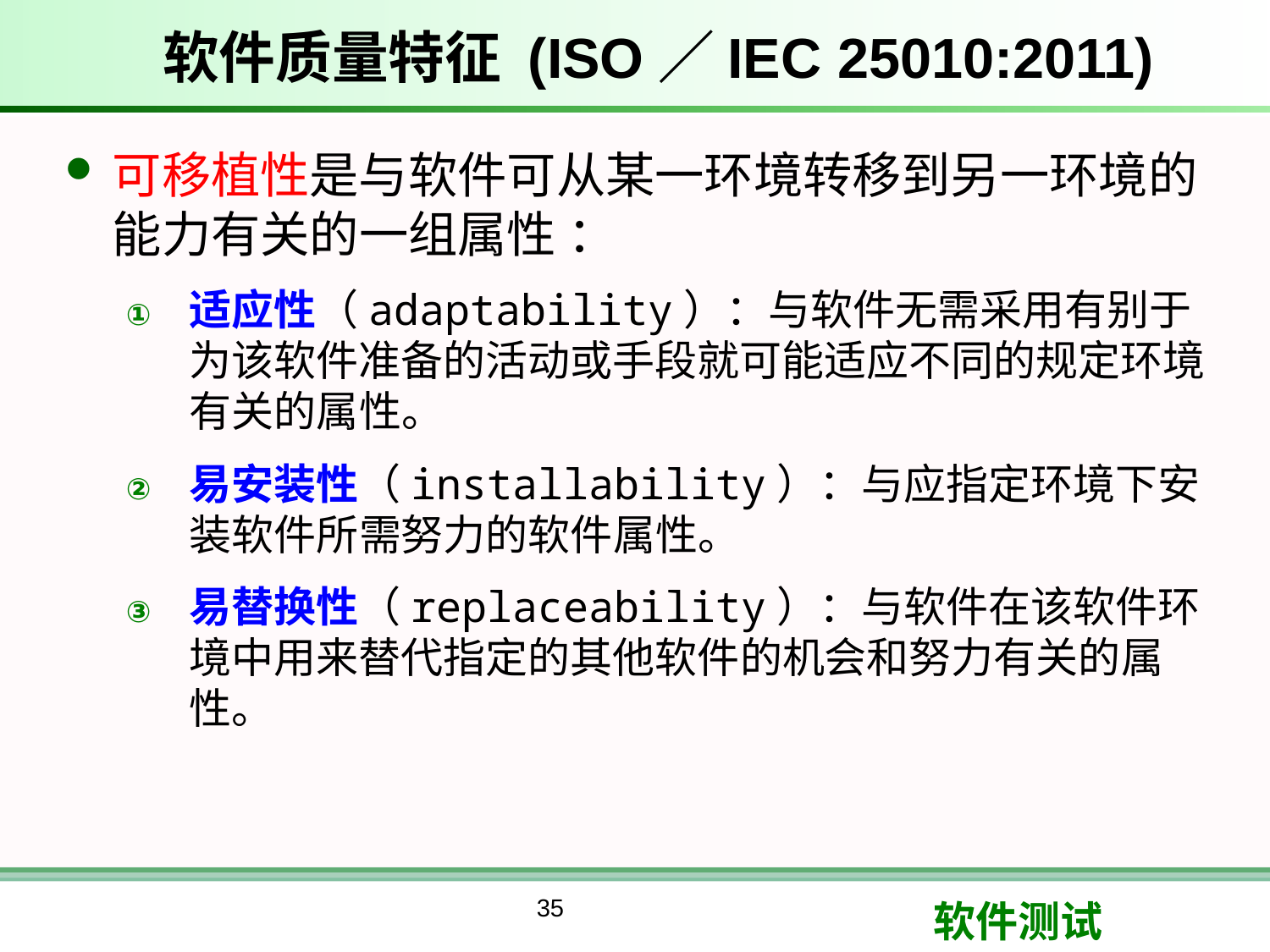

# 软件质量特征 (ISO／IEC 25010:2011)
可移植性是与软件可从某一环境转移到另一环境的能力有关的一组属性 ：
适应性（adaptability）：与软件无需采用有别于为该软件准备的活动或手段就可能适应不同的规定环境有关的属性。
易安装性（installability）：与应指定环境下安装软件所需努力的软件属性。
易替换性（replaceability）：与软件在该软件环境中用来替代指定的其他软件的机会和努力有关的属性。
35